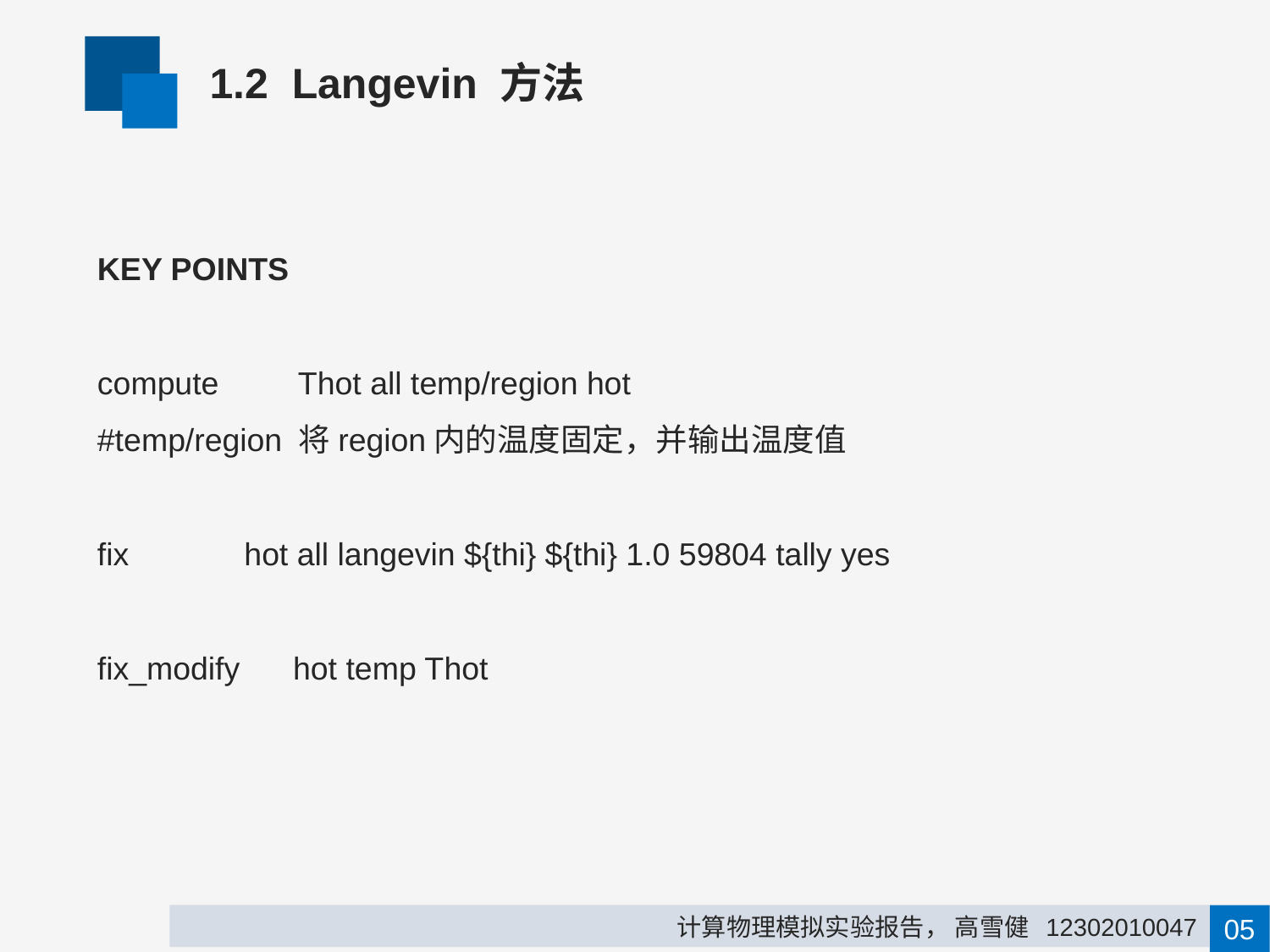

1.2  Langevin 方法
KEY POINTS

compute         Thot all temp/region hot
#temp/region 将region内的温度固定，并输出温度值

fix             hot all langevin ${thi} ${thi} 1.0 59804 tally yes

fix_modify      hot temp Thot

计算物理模拟实验报告， 高雪健  12302010047
05